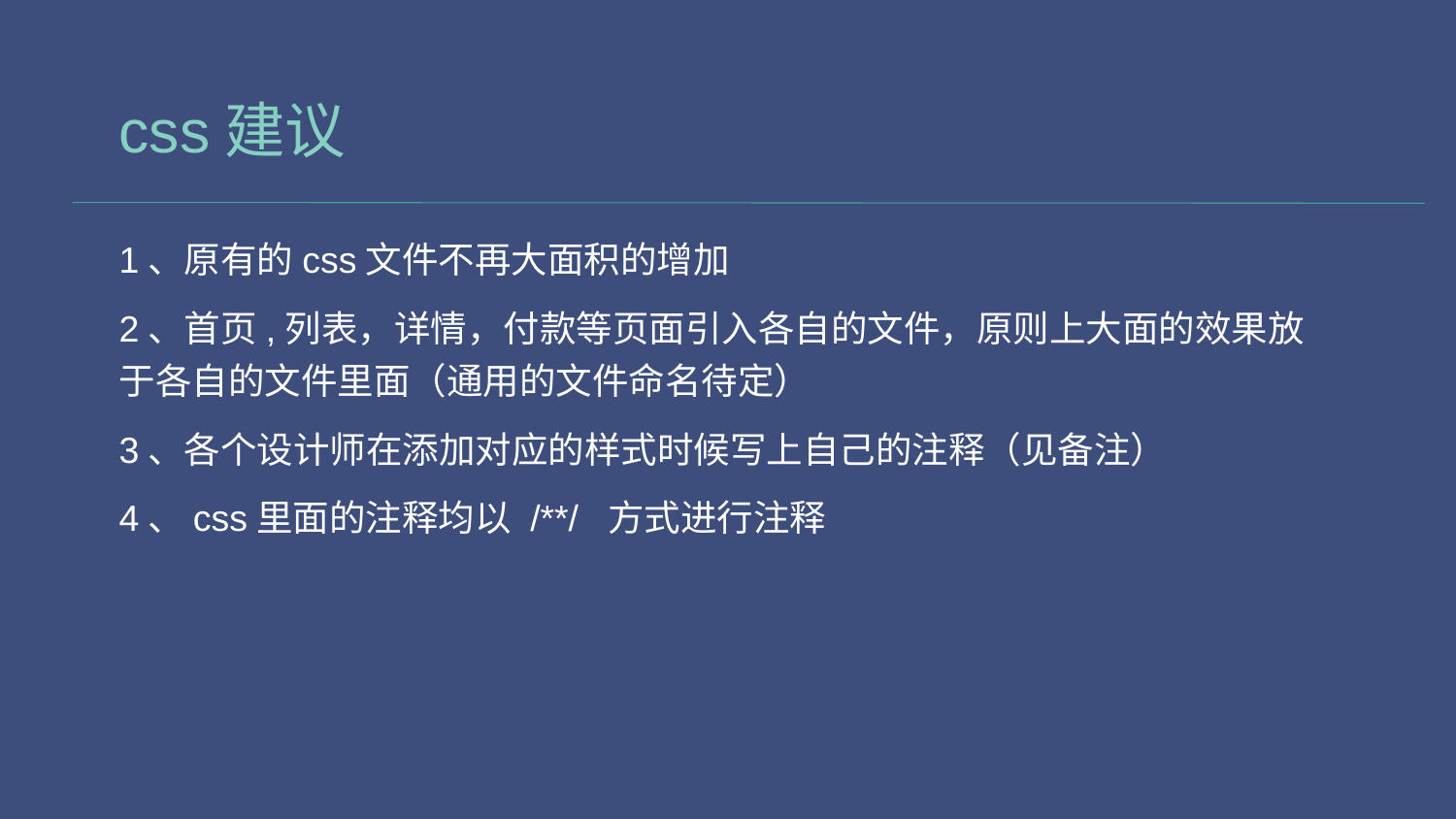

# css建议
1、原有的css文件不再大面积的增加
2、首页,列表，详情，付款等页面引入各自的文件，原则上大面的效果放于各自的文件里面（通用的文件命名待定）
3、各个设计师在添加对应的样式时候写上自己的注释（见备注）
4、css里面的注释均以 /**/  方式进行注释